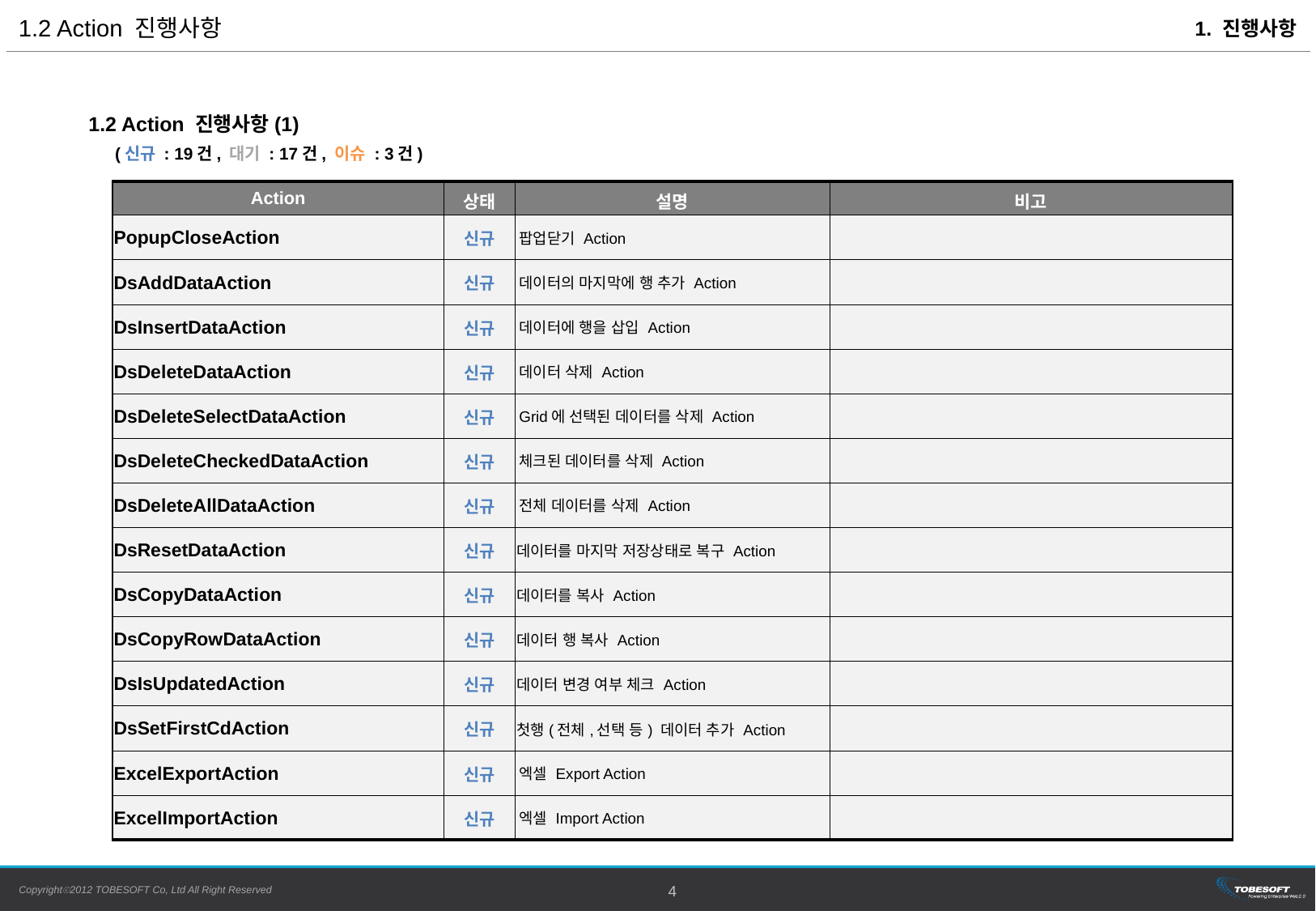

1.2 Action 진행사항
1. 진행사항
1.2 Action 진행사항(1)
(신규 : 19건, 대기 : 17건, 이슈 : 3건)
| Action | 상태 | 설명 | 비고 |
| --- | --- | --- | --- |
| PopupCloseAction | 신규 | 팝업닫기 Action |  |
| DsAddDataAction | 신규 | 데이터의 마지막에 행 추가 Action |  |
| DsInsertDataAction | 신규 | 데이터에 행을 삽입 Action |  |
| DsDeleteDataAction | 신규 | 데이터 삭제 Action |  |
| DsDeleteSelectDataAction | 신규 | Grid에 선택된 데이터를 삭제 Action |  |
| DsDeleteCheckedDataAction | 신규 | 체크된 데이터를 삭제 Action |  |
| DsDeleteAllDataAction | 신규 | 전체 데이터를 삭제 Action |  |
| DsResetDataAction | 신규 | 데이터를 마지막 저장상태로 복구 Action |  |
| DsCopyDataAction | 신규 | 데이터를 복사 Action |  |
| DsCopyRowDataAction | 신규 | 데이터 행 복사 Action |  |
| DsIsUpdatedAction | 신규 | 데이터 변경 여부 체크 Action |  |
| DsSetFirstCdAction | 신규 | 첫행(전체,선택 등) 데이터 추가 Action |  |
| ExcelExportAction | 신규 | 엑셀 Export Action |  |
| ExcelImportAction | 신규 | 엑셀 Import Action |  |